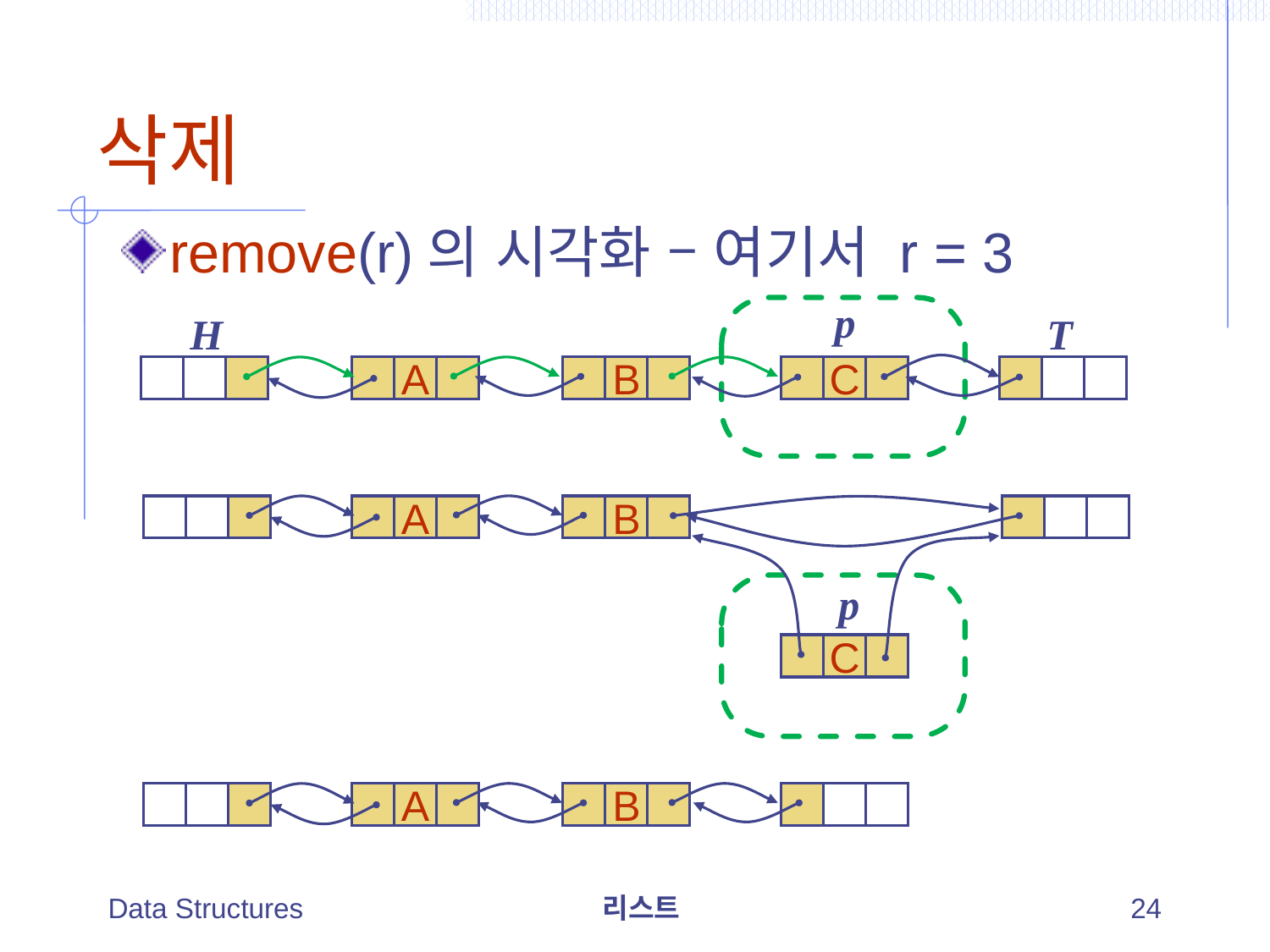

# 삭제
remove(r)의 시각화 – 여기서 r = 3
p

H
T

A

B

C

A

B

p

C

A

B

Data Structures
리스트
24